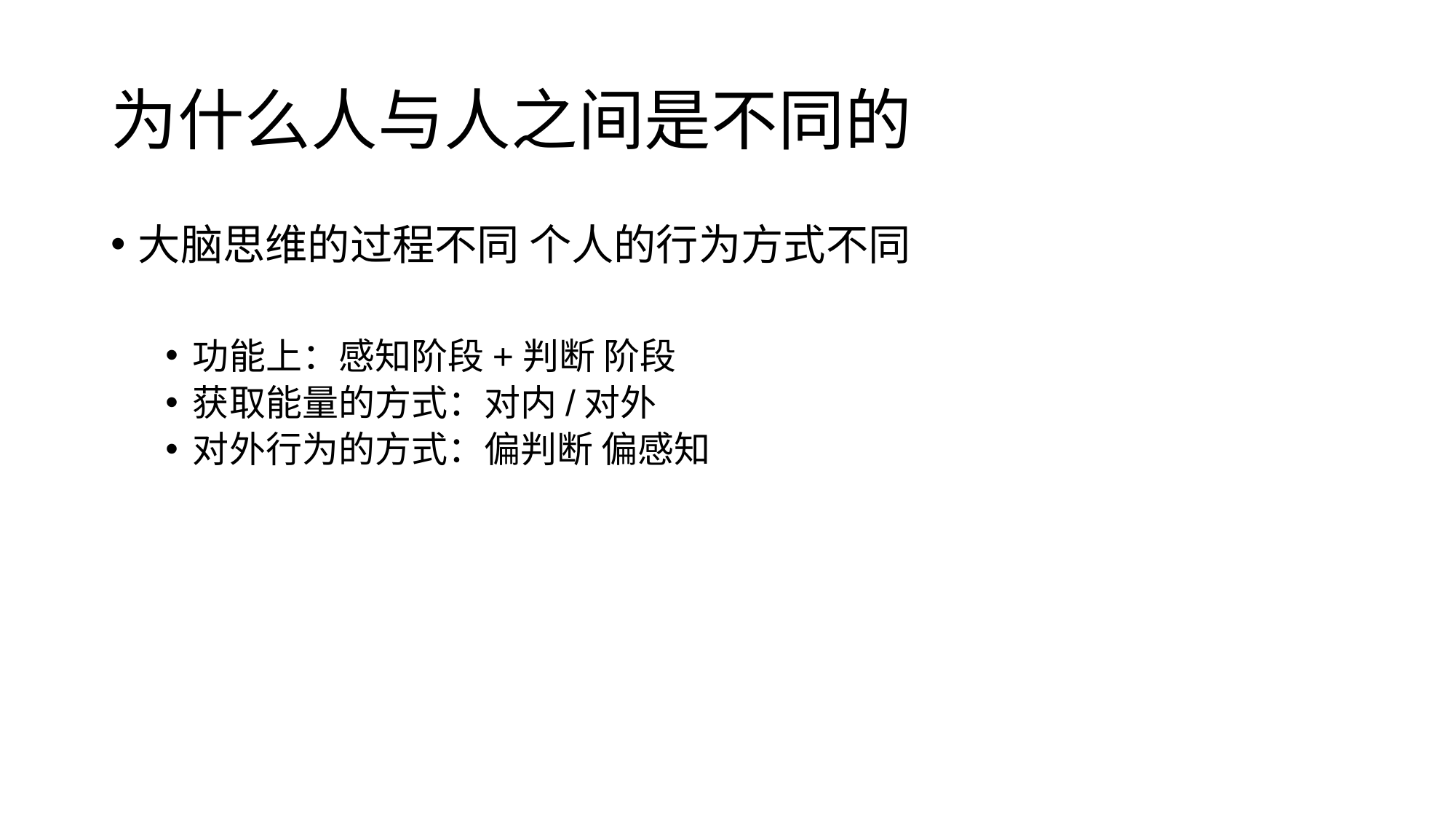

# 为什么人与人之间是不同的
大脑思维的过程不同 个人的行为方式不同

功能上：感知阶段+判断 阶段
获取能量的方式：对内/对外
对外行为的方式：偏判断 偏感知